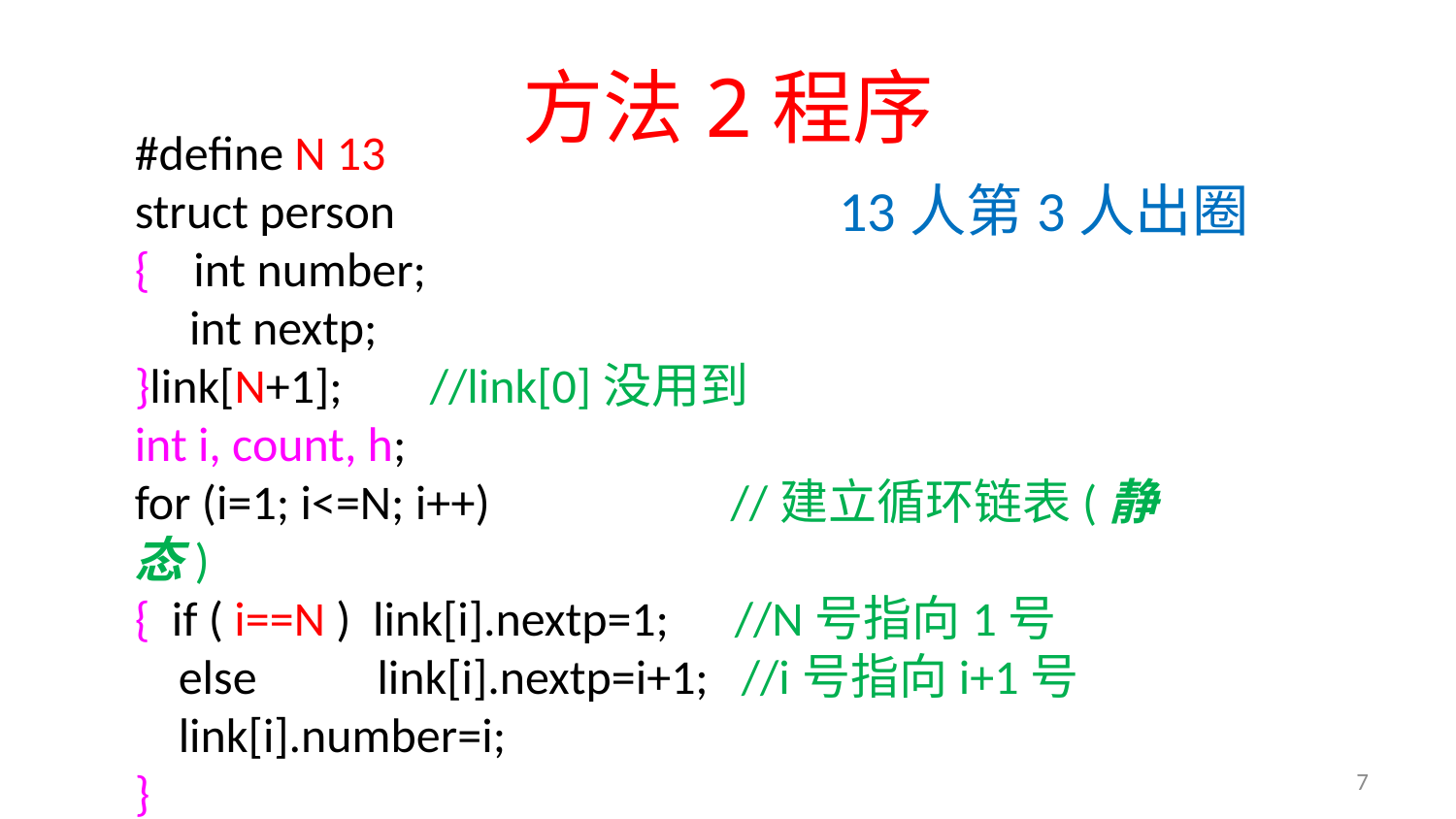

# 方法2程序
#define N 13
struct person
{    int number;
     int nextp;
}link[N+1];        //link[0]没用到
int i, count, h;
for (i=1; i<=N; i++)                      //建立循环链表(静态)
{  if ( i==N )  link[i].nextp=1;      //N号指向1号
    else           link[i].nextp=i+1;   //i号指向i+1号
    link[i].number=i;
}
13人第3人出圈
7